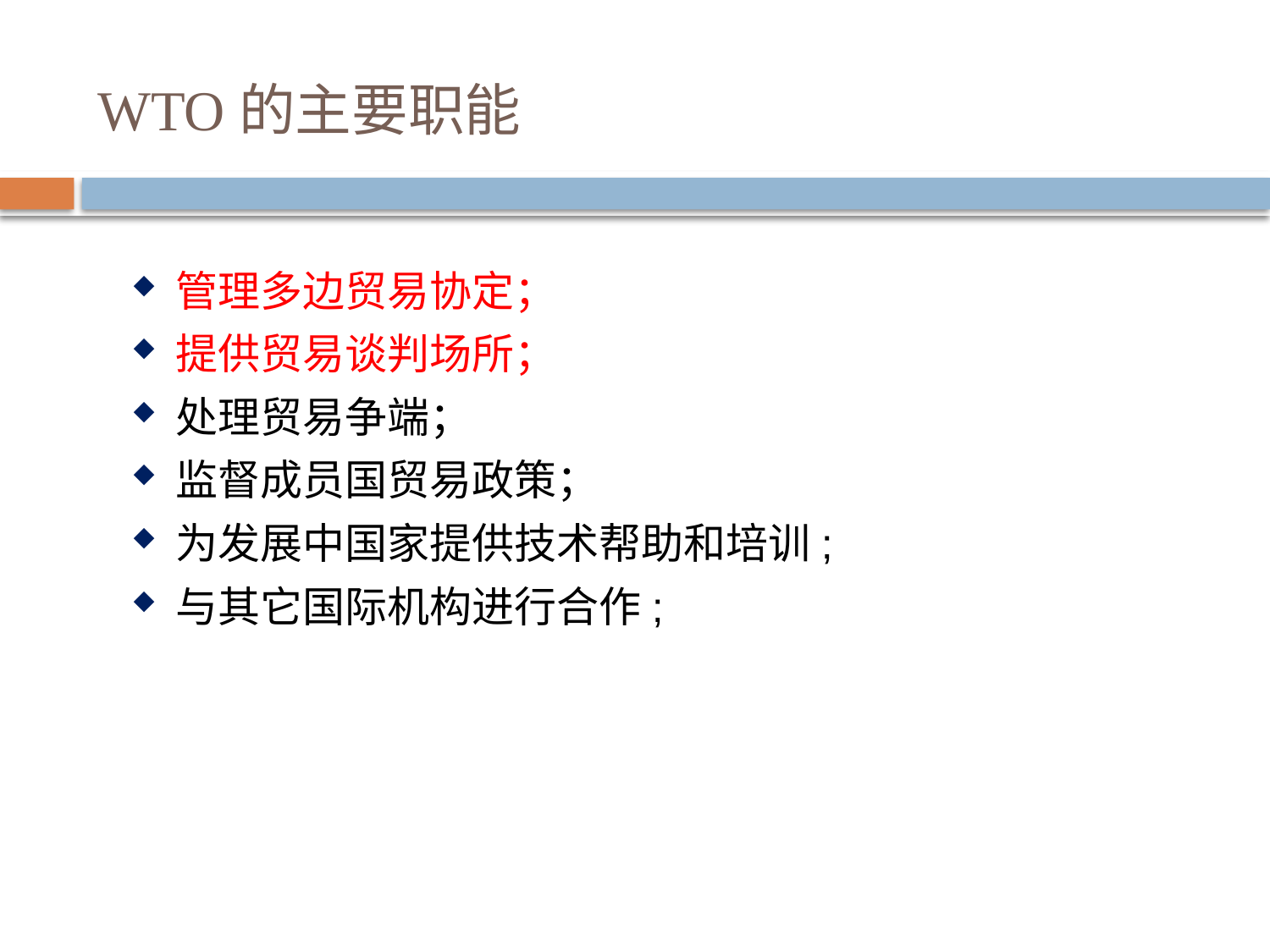

# WTO的主要职能
管理多边贸易协定；
提供贸易谈判场所；
处理贸易争端；
监督成员国贸易政策；
为发展中国家提供技术帮助和培训;
与其它国际机构进行合作;